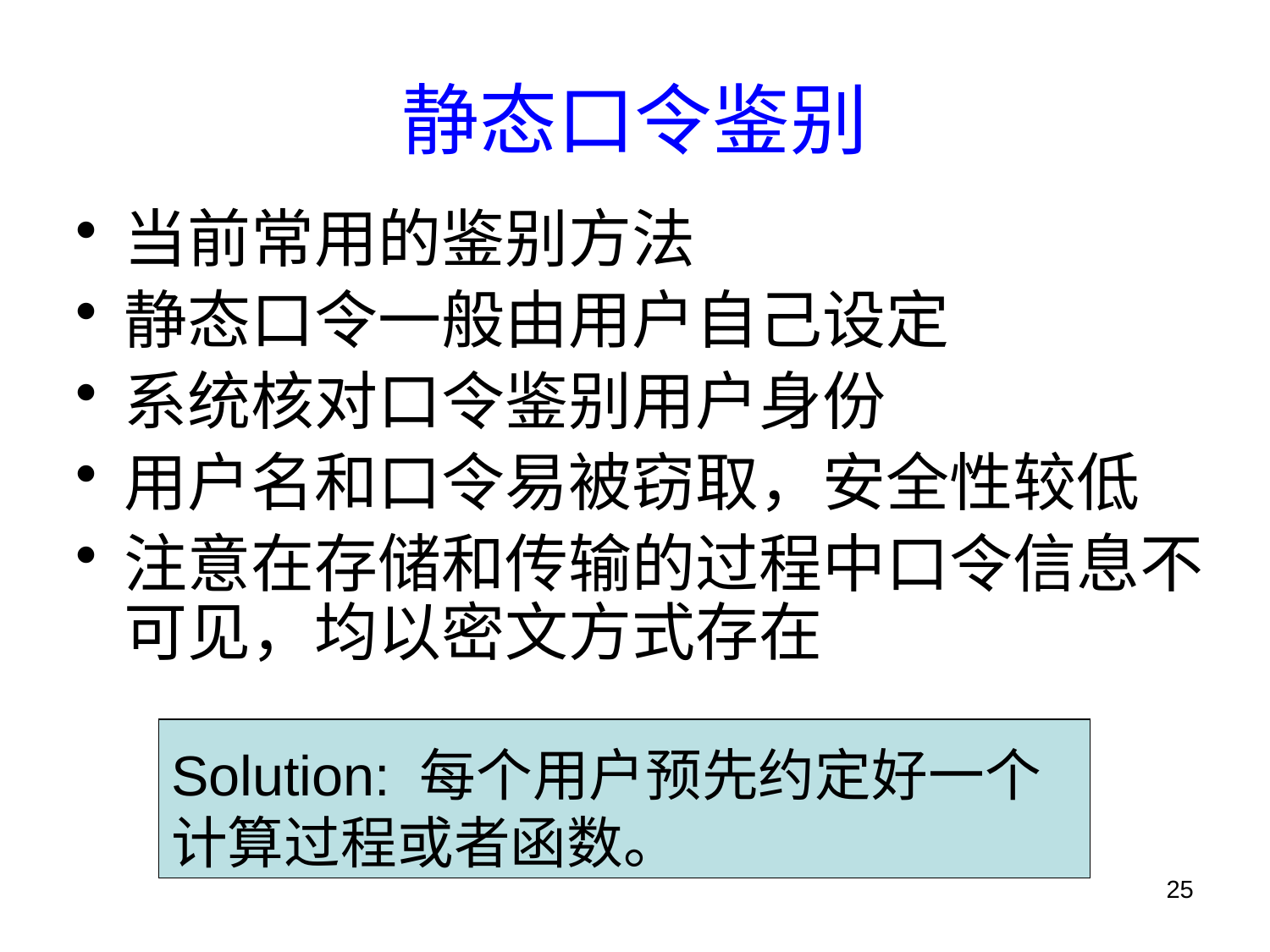

# 静态口令鉴别
当前常用的鉴别方法
静态口令一般由用户自己设定
系统核对口令鉴别用户身份
用户名和口令易被窃取，安全性较低
注意在存储和传输的过程中口令信息不可见，均以密文方式存在

Solution: 每个用户预先约定好一个计算过程或者函数。

25